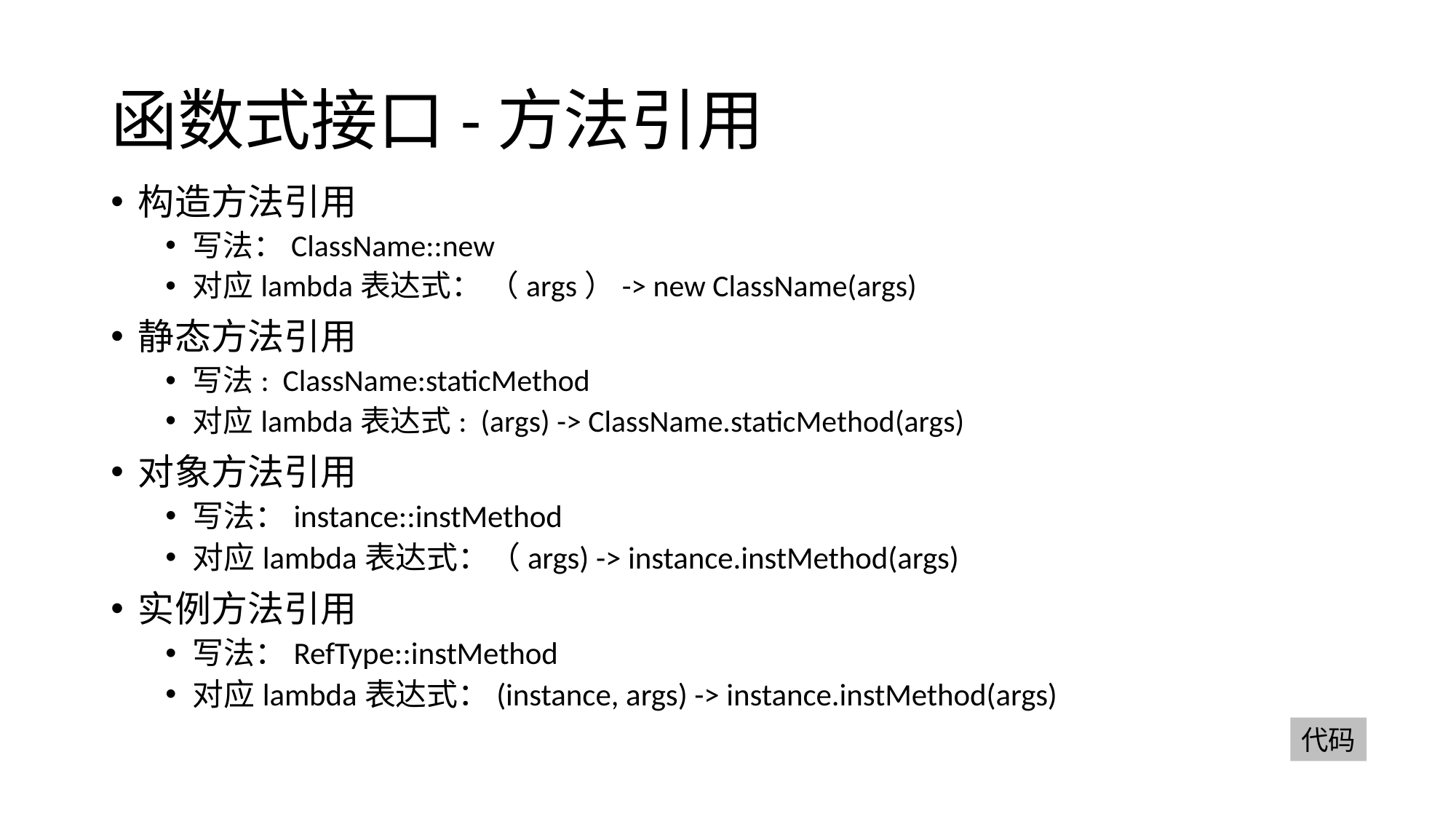

# 函数式接口-方法引用
构造方法引用
写法：ClassName::new
对应lambda表达式： （args）-> new ClassName(args)
静态方法引用
写法:  ClassName:staticMethod
对应lambda表达式:  (args) -> ClassName.staticMethod(args)
对象方法引用
写法：instance::instMethod
对应lambda表达式：（args) -> instance.instMethod(args)
实例方法引用
写法：RefType::instMethod
对应lambda表达式：(instance, args) -> instance.instMethod(args)
代码